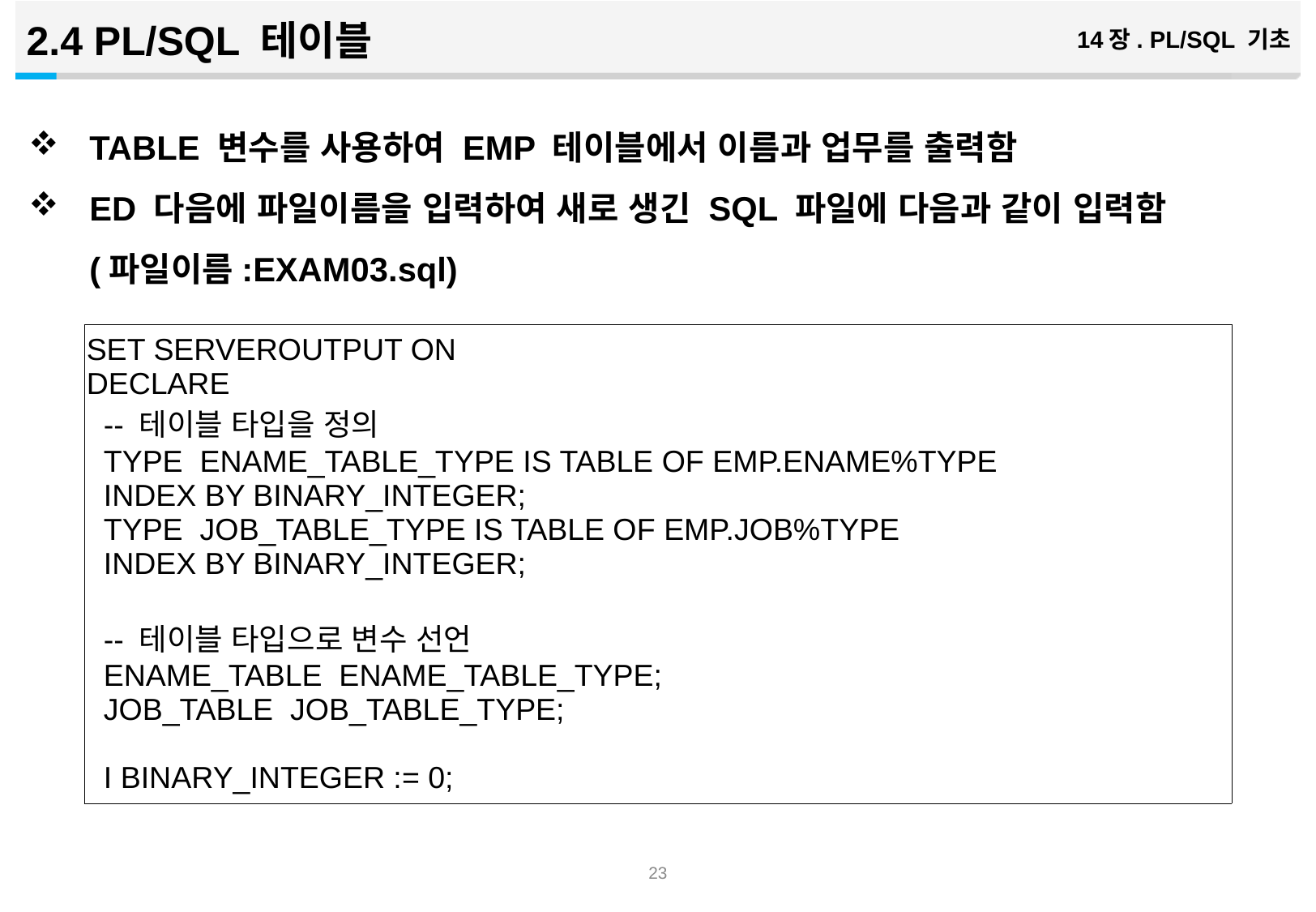

2.4 PL/SQL 테이블
14장. PL/SQL 기초
TABLE 변수를 사용하여 EMP 테이블에서 이름과 업무를 출력함
ED 다음에 파일이름을 입력하여 새로 생긴 SQL 파일에 다음과 같이 입력함       (파일이름:EXAM03.sql)
| SET SERVEROUTPUT ON DECLARE -- 테이블 타입을 정의 TYPE ENAME\_TABLE\_TYPE IS TABLE OF EMP.ENAME%TYPE INDEX BY BINARY\_INTEGER; TYPE JOB\_TABLE\_TYPE IS TABLE OF EMP.JOB%TYPE INDEX BY BINARY\_INTEGER; -- 테이블 타입으로 변수 선언 ENAME\_TABLE ENAME\_TABLE\_TYPE; JOB\_TABLE JOB\_TABLE\_TYPE; I BINARY\_INTEGER := 0; |
| --- |
23